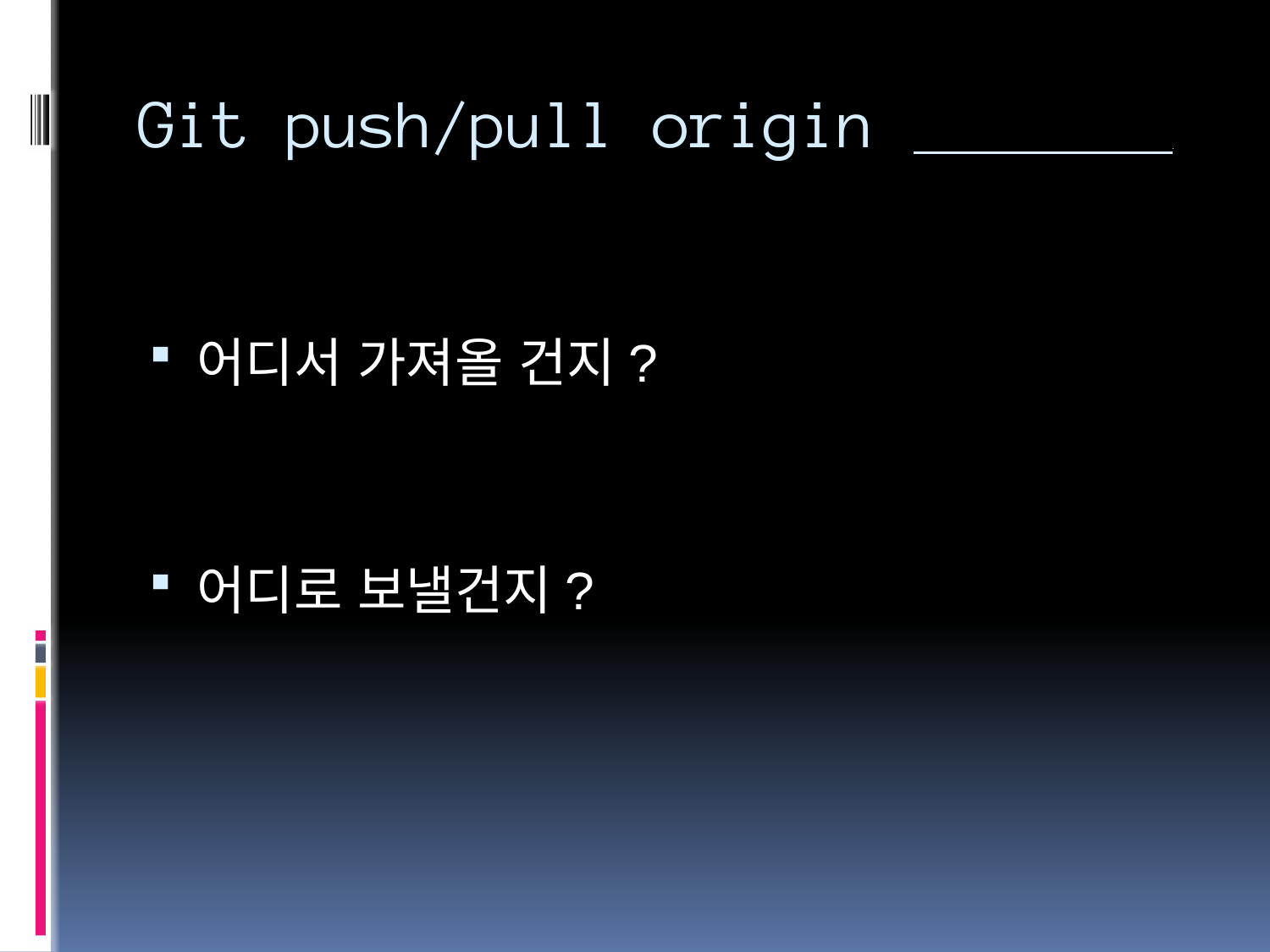

# Git push/pull origin        .

어디서 가져올 건지?

어디로 보낼건지?